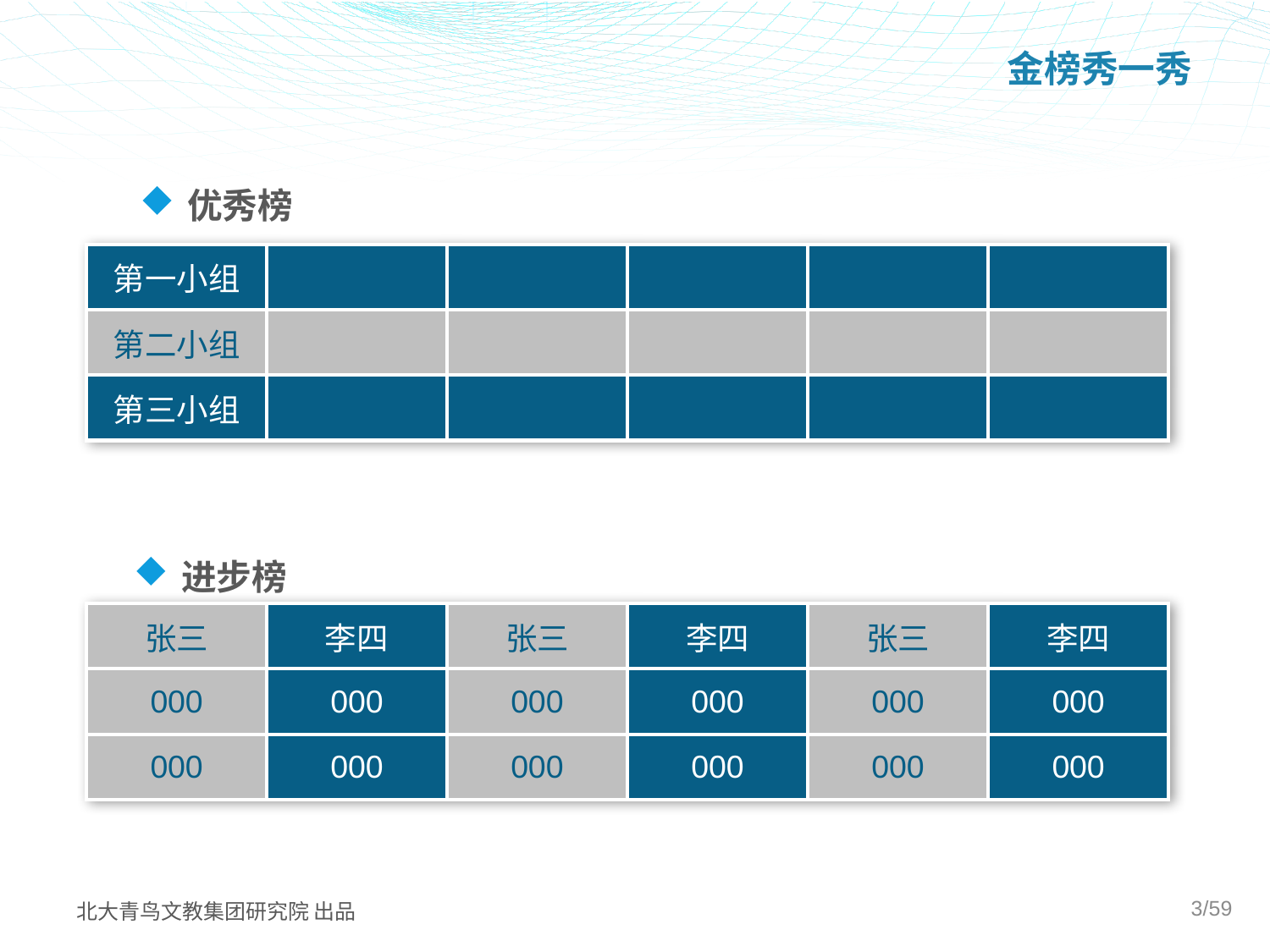

# 金榜秀一秀
优秀榜
| 第一小组 |  |  |  |  |  |
| --- | --- | --- | --- | --- | --- |
| 第二小组 |  |  |  |  |  |
| 第三小组 |  |  |  |  |  |
进步榜
| 张三 | 李四 | 张三 | 李四 | 张三 | 李四 |
| --- | --- | --- | --- | --- | --- |
| 000 | 000 | 000 | 000 | 000 | 000 |
| 000 | 000 | 000 | 000 | 000 | 000 |
3/59